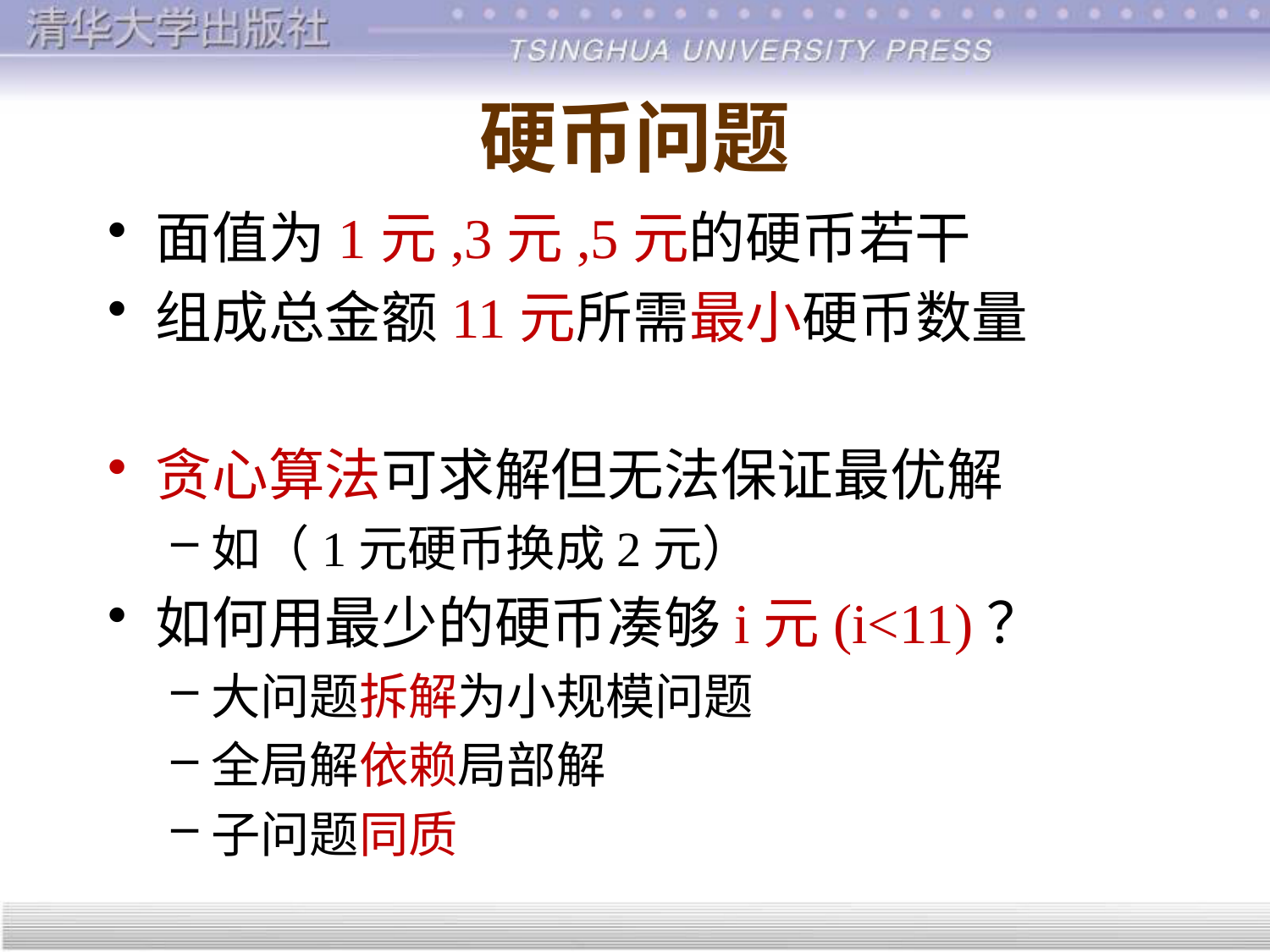

# 硬币问题
面值为1元,3元,5元的硬币若干
组成总金额11元所需最小硬币数量

贪心算法可求解但无法保证最优解
如（1元硬币换成2元）
如何用最少的硬币凑够i元(i<11)？
大问题拆解为小规模问题
全局解依赖局部解
子问题同质

5